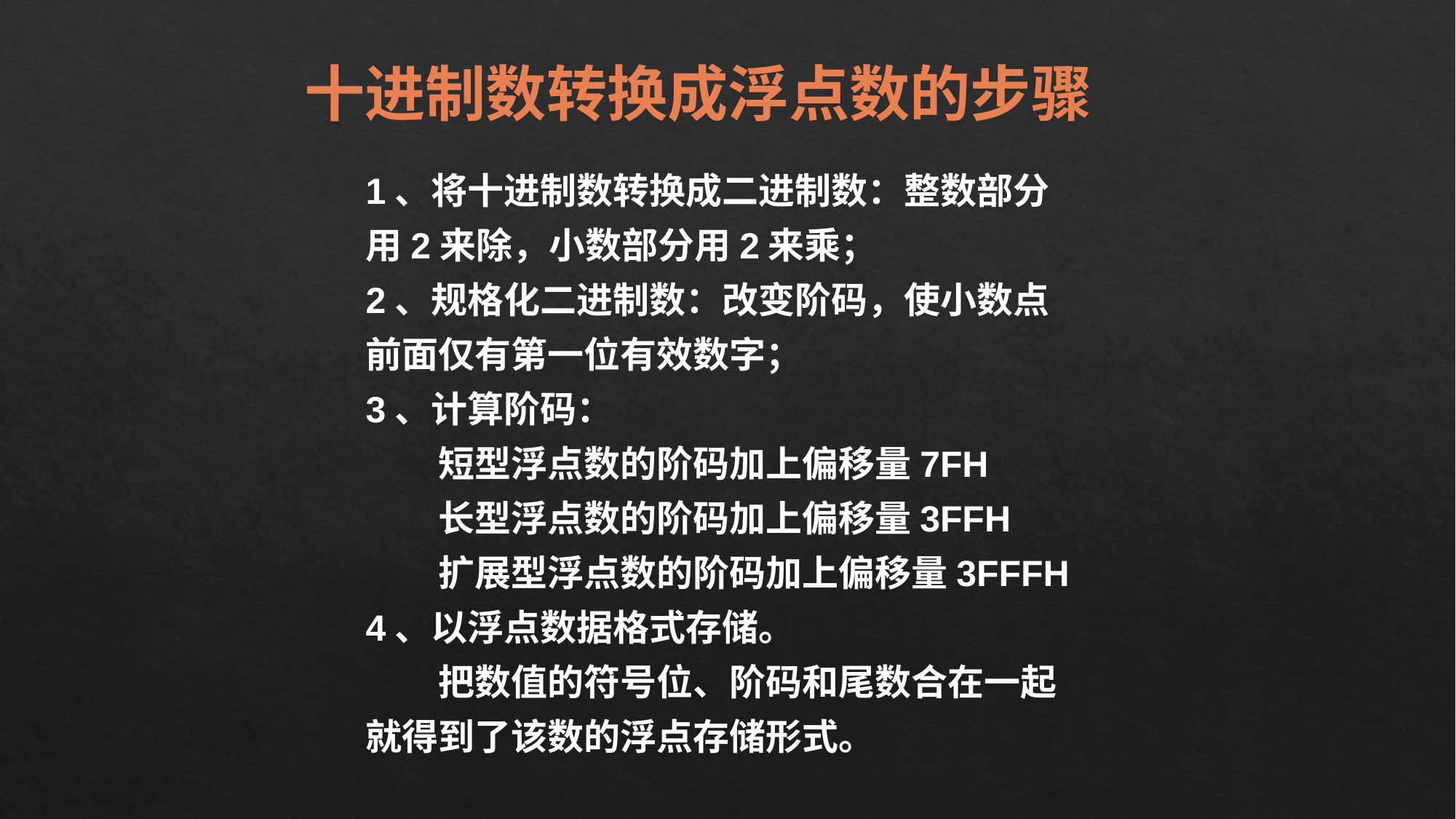

十进制数转换成浮点数的步骤
1、将十进制数转换成二进制数：整数部分用2来除，小数部分用2来乘；
2、规格化二进制数：改变阶码，使小数点前面仅有第一位有效数字；
3、计算阶码：
　　短型浮点数的阶码加上偏移量7FH
　　长型浮点数的阶码加上偏移量3FFH
　　扩展型浮点数的阶码加上偏移量3FFFH
4、以浮点数据格式存储。
　　把数值的符号位、阶码和尾数合在一起就得到了该数的浮点存储形式。